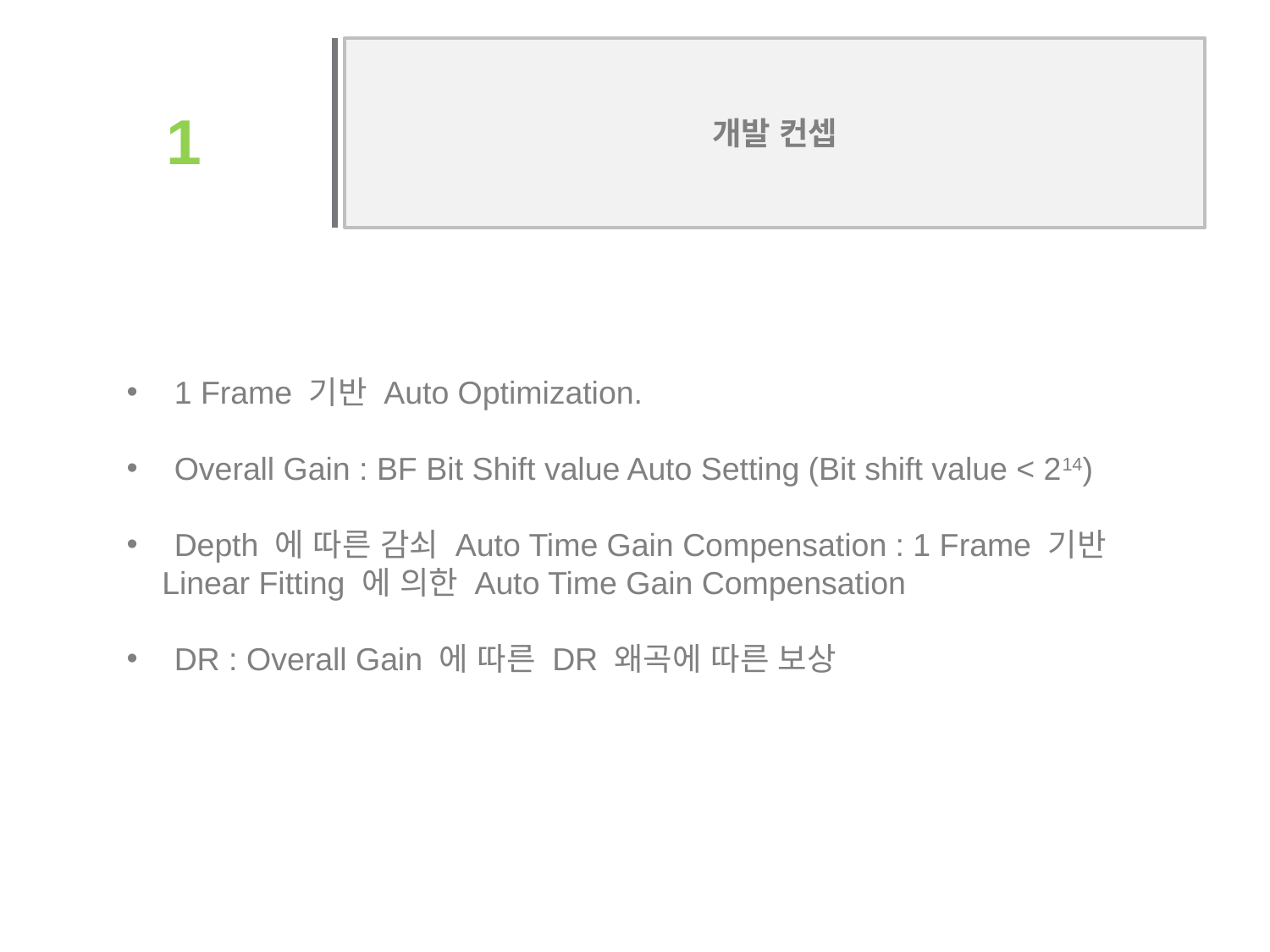

# 1
개발 컨셉
1 Frame 기반 Auto Optimization.

Overall Gain : BF Bit Shift value Auto Setting (Bit shift value < 214)

Depth 에 따른 감쇠 Auto Time Gain Compensation : 1 Frame 기반
    Linear Fitting 에 의한 Auto Time Gain Compensation

DR : Overall Gain 에 따른 DR 왜곡에 따른 보상